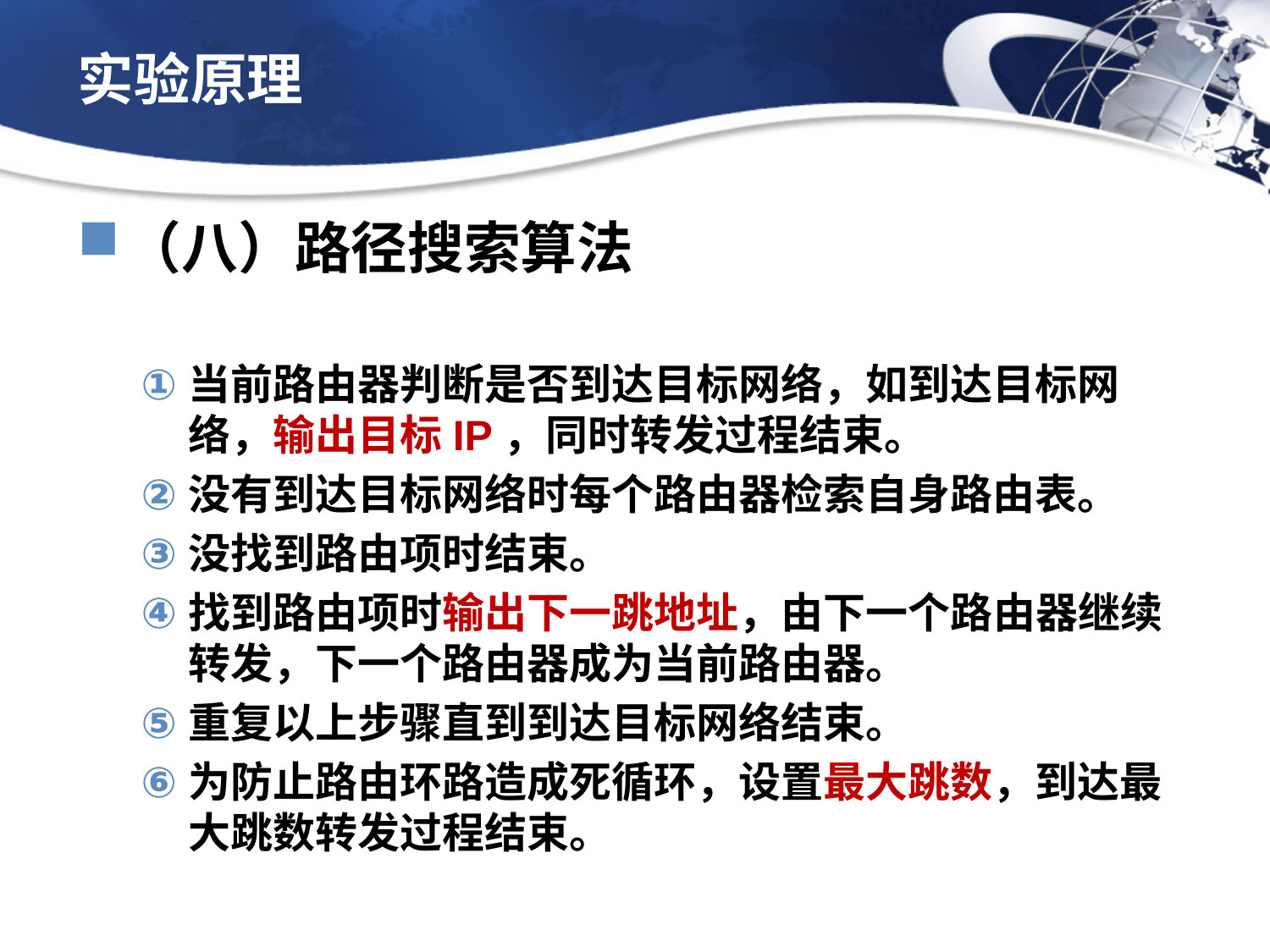

# 实验原理
（八）路径搜索算法

当前路由器判断是否到达目标网络，如到达目标网络，输出目标IP，同时转发过程结束。
没有到达目标网络时每个路由器检索自身路由表。
没找到路由项时结束。
找到路由项时输出下一跳地址，由下一个路由器继续转发，下一个路由器成为当前路由器。
重复以上步骤直到到达目标网络结束。
为防止路由环路造成死循环，设置最大跳数，到达最大跳数转发过程结束。